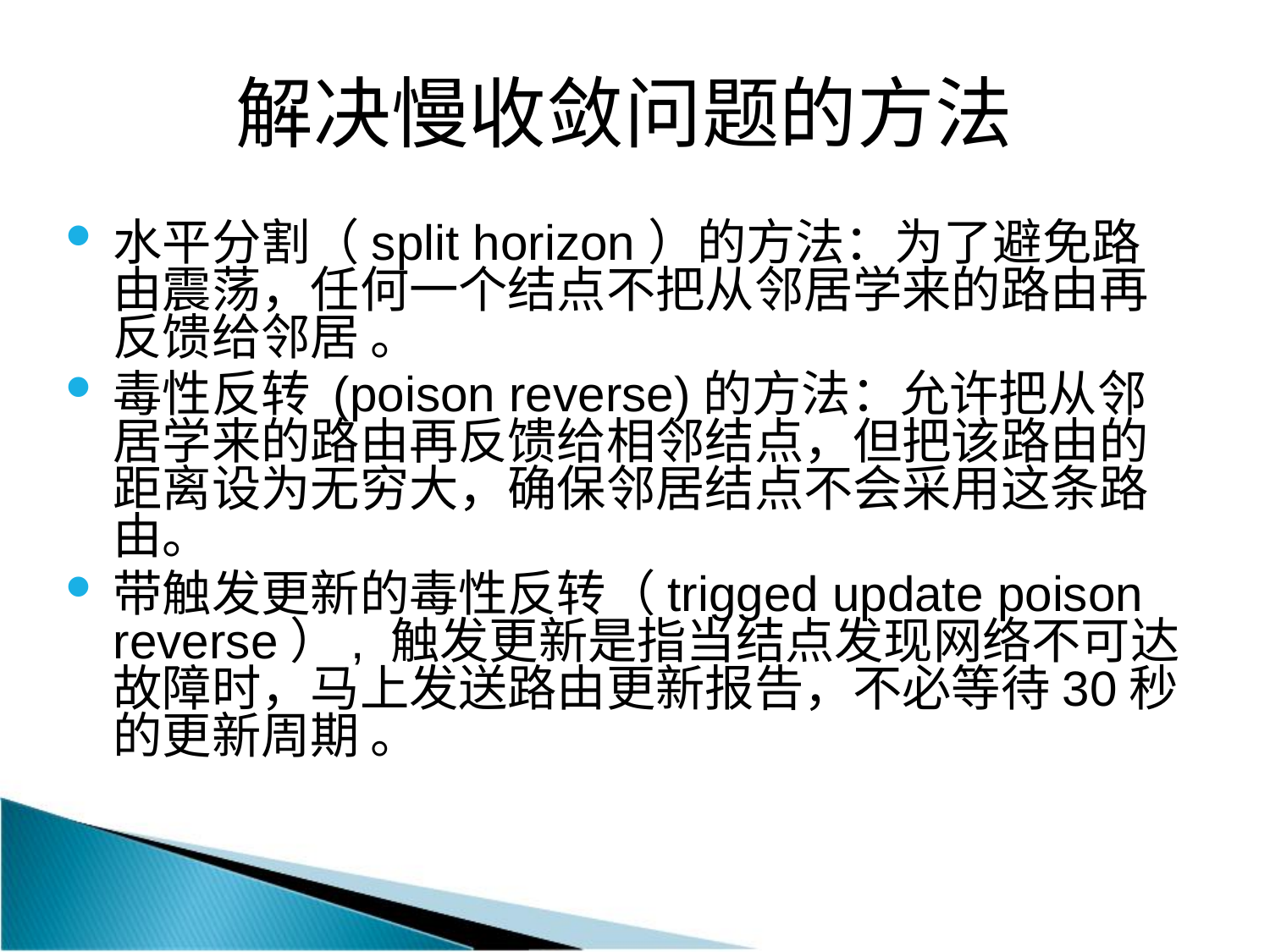

# 解决慢收敛问题的方法
水平分割（split horizon）的方法：为了避免路由震荡，任何一个结点不把从邻居学来的路由再反馈给邻居 。
毒性反转 (poison reverse)的方法：允许把从邻居学来的路由再反馈给相邻结点，但把该路由的距离设为无穷大，确保邻居结点不会采用这条路由。
带触发更新的毒性反转（trigged update poison reverse）, 触发更新是指当结点发现网络不可达故障时，马上发送路由更新报告，不必等待30秒的更新周期 。